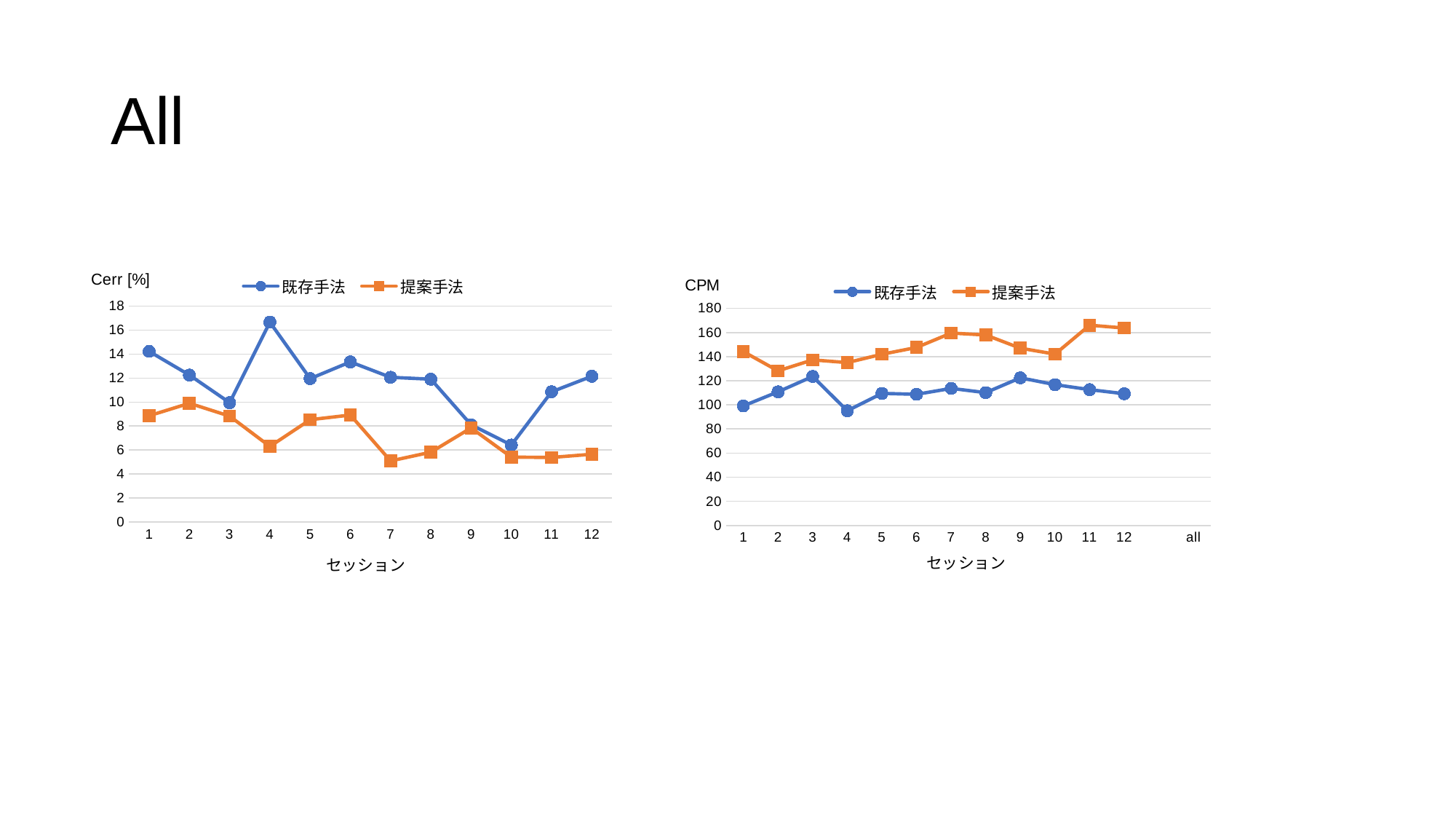

# All

### Chart

| Category | 既存手法 | 提案手法 |
|---|---|---|
| 1 | 14.226130766666666 | 8.85750385 |
| 2 | 12.2486268 | 9.89646495 |
| 3 | 9.947883833333332 | 8.827330566666667 |
| 4 | 16.659993583333335 | 6.2952743999999985 |
| 5 | 11.954564516666666 | 8.52669585 |
| 6 | 13.347583349999999 | 8.916306166666667 |
| 7 | 12.065115866666668 | 5.0876625 |
| 8 | 11.905062966666668 | 5.81349235 |
| 9 | 8.100829983333334 | 7.837301999999999 |
| 10 | 6.412338 | 5.400433183333333 |
| 11 | 10.855108300000001 | 5.376984266666667 |
| 12 | 12.15064135 | 5.641534683333333 |

[unsupported chart]